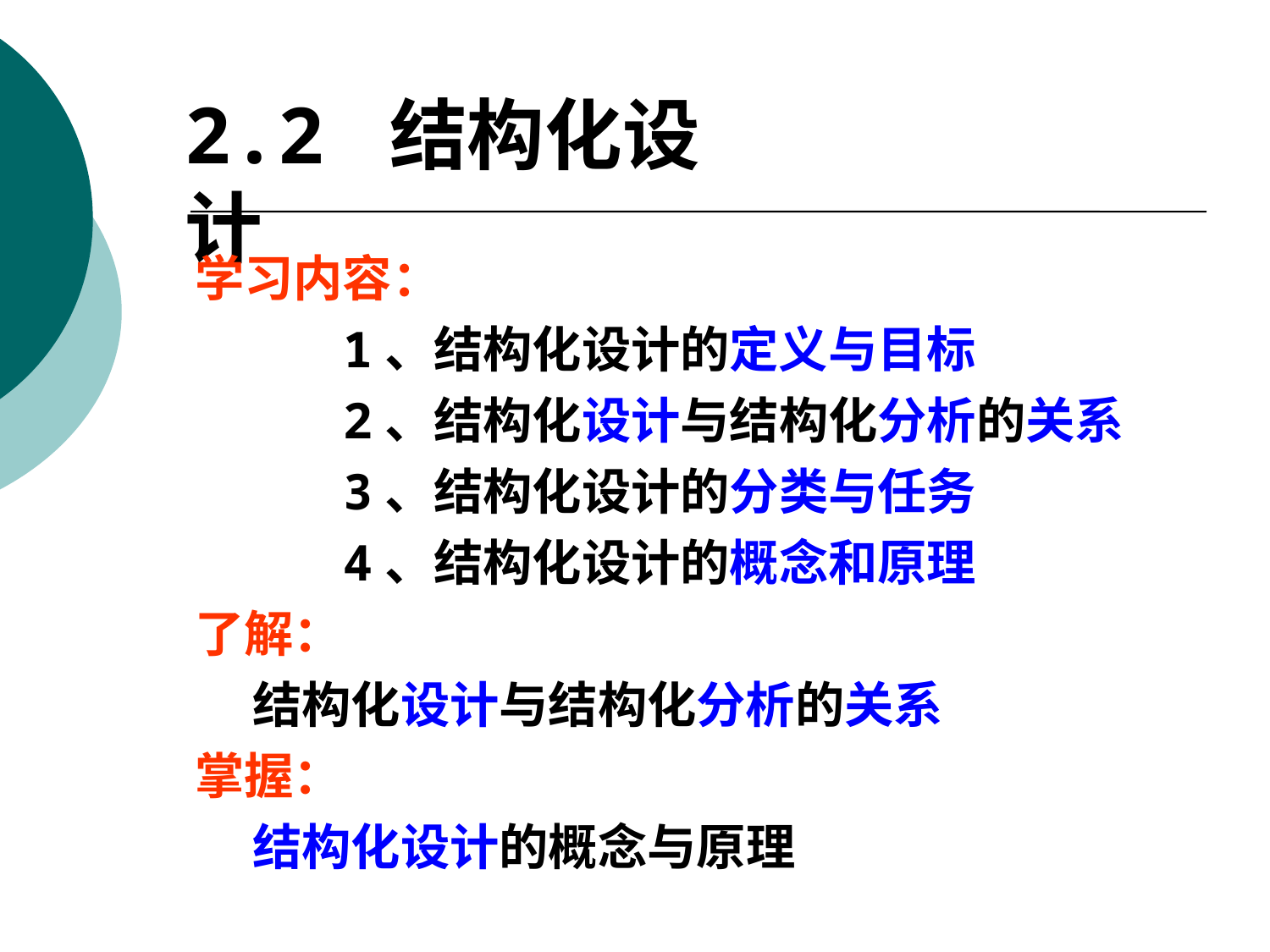

2.2 结构化设计
学习内容：
     1、结构化设计的定义与目标
     2、结构化设计与结构化分析的关系
     3、结构化设计的分类与任务
     4、结构化设计的概念和原理
了解：
     结构化设计与结构化分析的关系
掌握：
     结构化设计的概念与原理